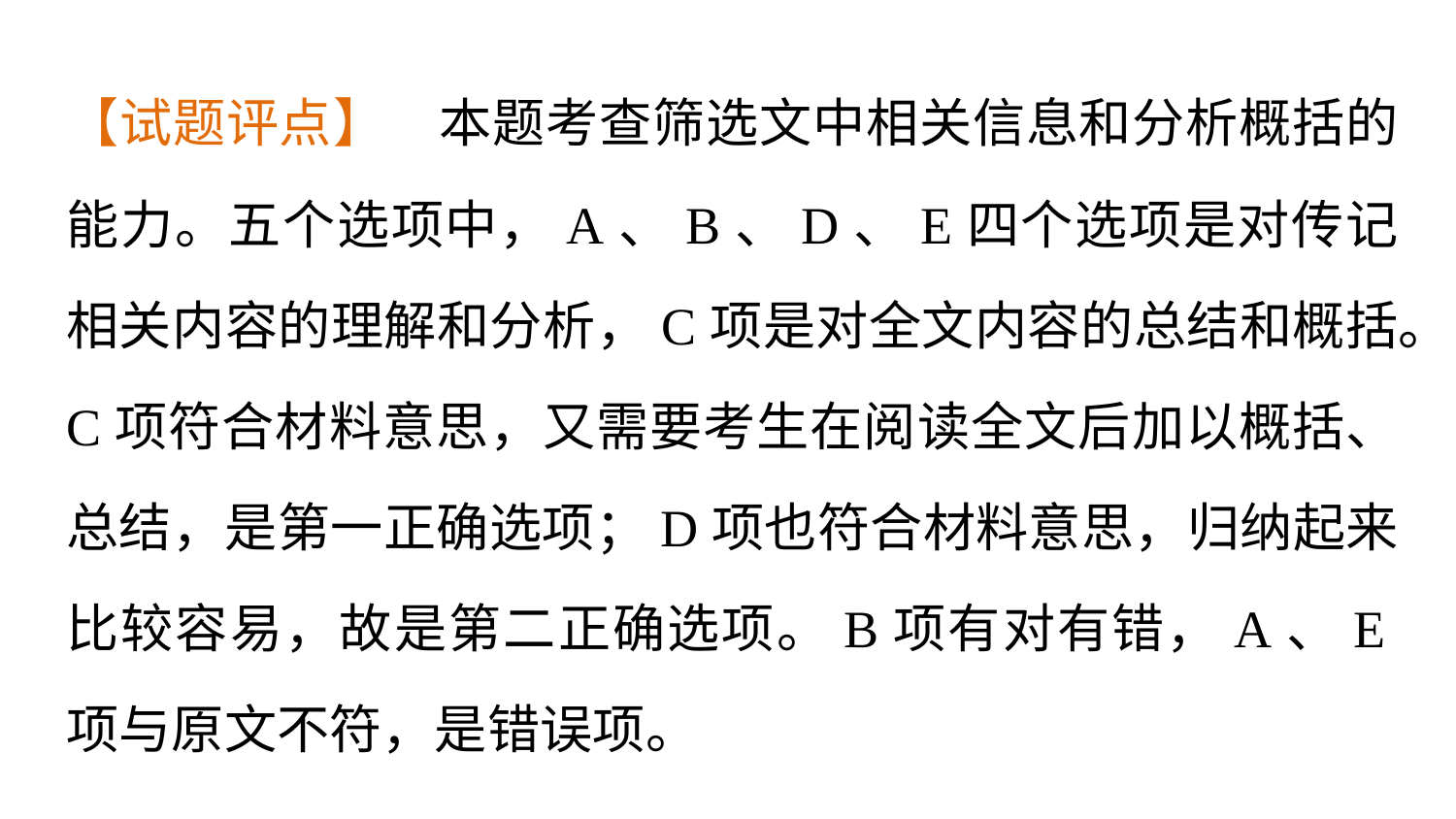

【试题评点】　本题考查筛选文中相关信息和分析概括的能力。五个选项中，A、B、D、E四个选项是对传记相关内容的理解和分析，C项是对全文内容的总结和概括。C项符合材料意思，又需要考生在阅读全文后加以概括、总结，是第一正确选项；D项也符合材料意思，归纳起来比较容易，故是第二正确选项。B项有对有错，A、E项与原文不符，是错误项。